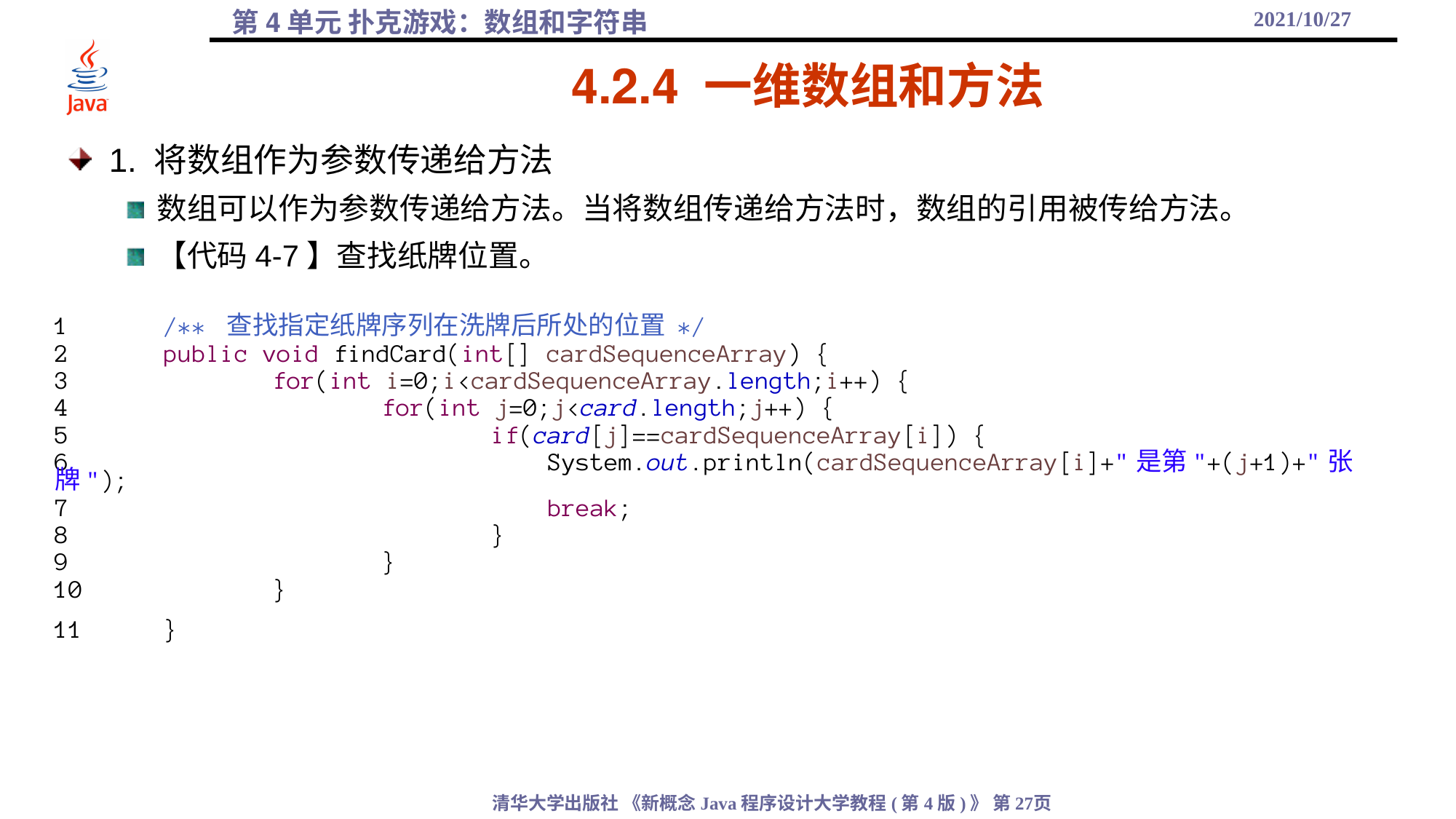

2021/10/27
# 4.2.4 一维数组和方法
1. 将数组作为参数传递给方法
数组可以作为参数传递给方法。当将数组传递给方法时，数组的引用被传给方法。
【代码4-7】查找纸牌位置。
1	/** 查找指定纸牌序列在洗牌后所处的位置 */
2	public void findCard(int[] cardSequenceArray) {
3		for(int i=0;i<cardSequenceArray.length;i++) {
4			for(int j=0;j<card.length;j++) {
5				if(card[j]==cardSequenceArray[i]) {
6				    System.out.println(cardSequenceArray[i]+"是第"+(j+1)+"张牌");
7				    break;
8				}
9			}
10		}
11	}